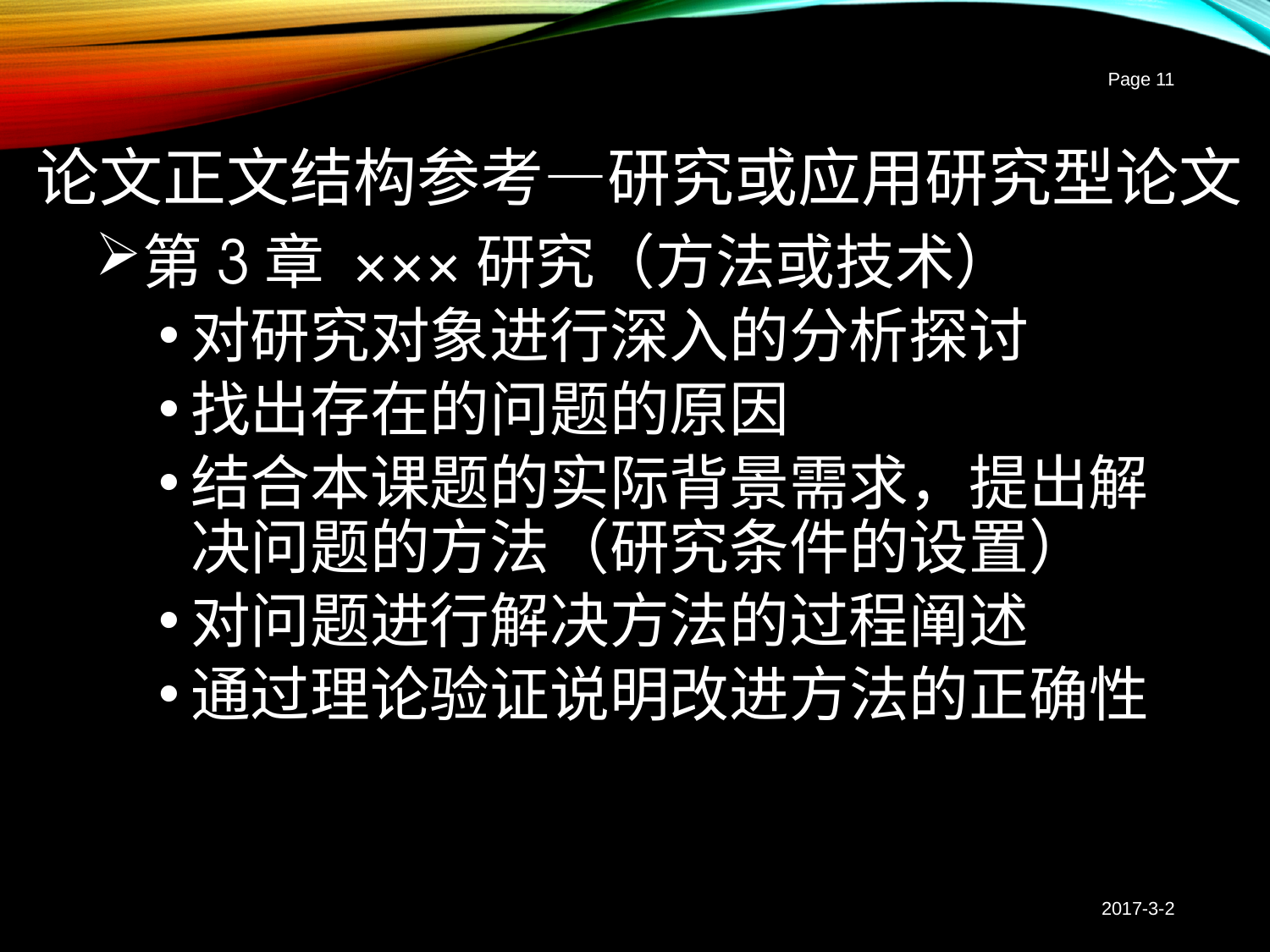

Page 11
# 论文正文结构参考—研究或应用研究型论文
第3章 ×××研究（方法或技术）
对研究对象进行深入的分析探讨
找出存在的问题的原因
结合本课题的实际背景需求，提出解决问题的方法（研究条件的设置）
对问题进行解决方法的过程阐述
通过理论验证说明改进方法的正确性
2017-3-2